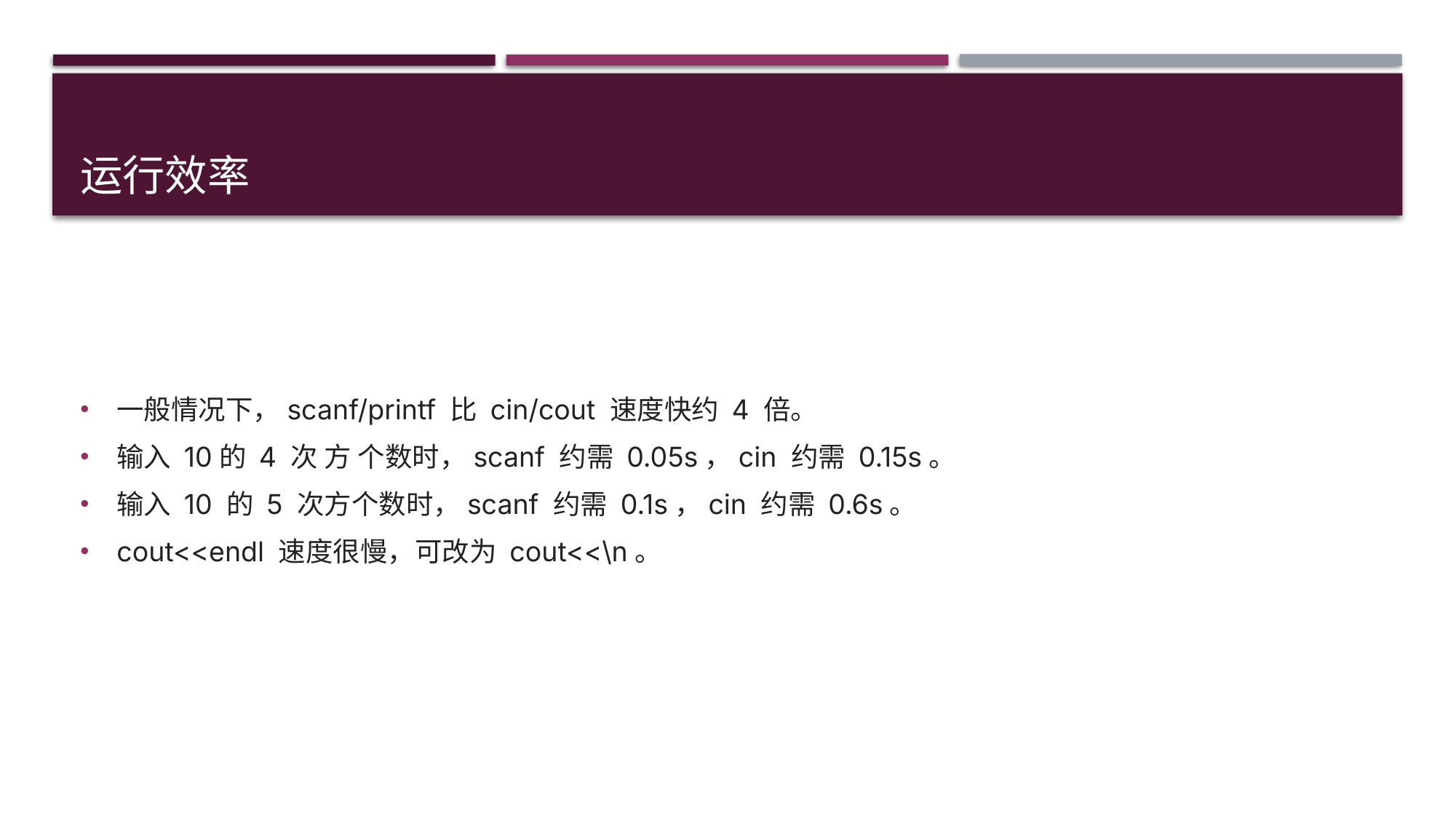

# 运行效率
一般情况下，scanf/printf 比 cin/cout 速度快约 4 倍。
输入 10的 4 次 方 个数时，scanf 约需 0.05s，cin 约需 0.15s。
输入 10 的 5 次方个数时，scanf 约需 0.1s，cin 约需 0.6s。
cout<<endl 速度很慢，可改为 cout<<\n。